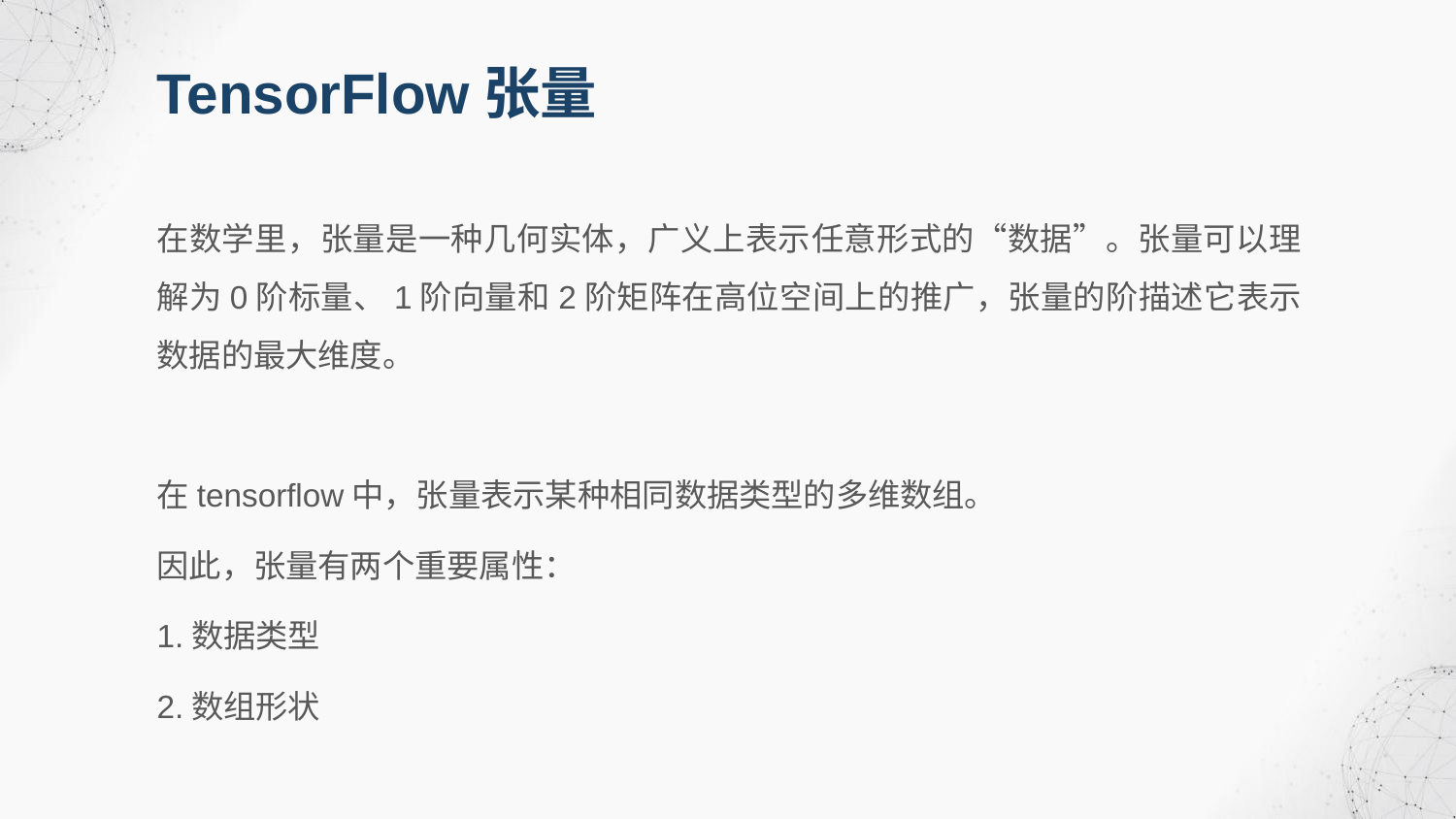

TensorFlow张量

在数学里，张量是一种几何实体，广义上表示任意形式的“数据”。张量可以理解为0阶标量、1阶向量和2阶矩阵在高位空间上的推广，张量的阶描述它表示数据的最大维度。

在tensorflow中，张量表示某种相同数据类型的多维数组。
因此，张量有两个重要属性：
1.数据类型
2.数组形状